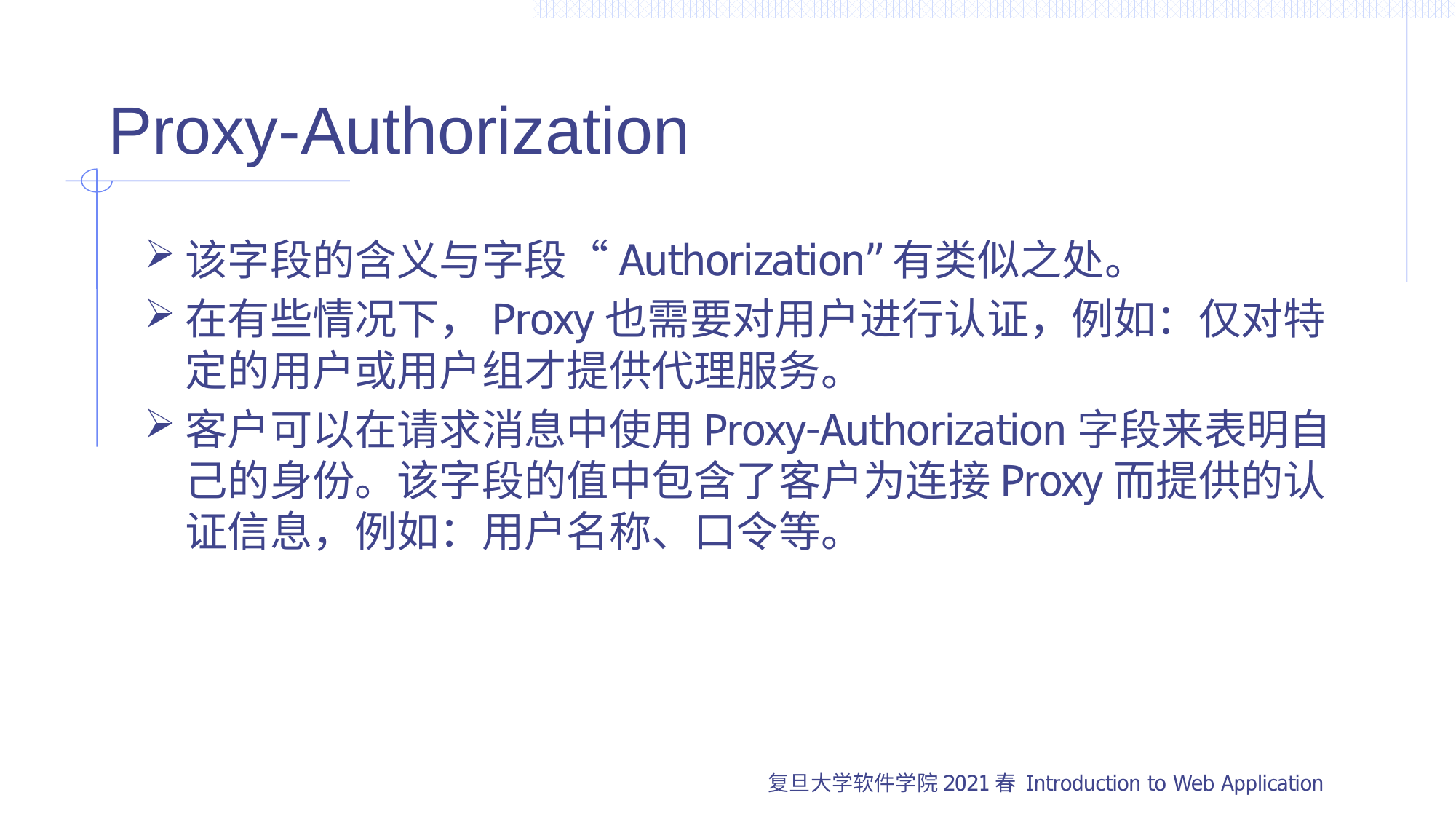

# Proxy-Authorization
该字段的含义与字段“Authorization”有类似之处。
在有些情况下，Proxy也需要对用户进行认证，例如：仅对特定的用户或用户组才提供代理服务。
客户可以在请求消息中使用Proxy-Authorization字段来表明自己的身份。该字段的值中包含了客户为连接Proxy而提供的认证信息，例如：用户名称、口令等。